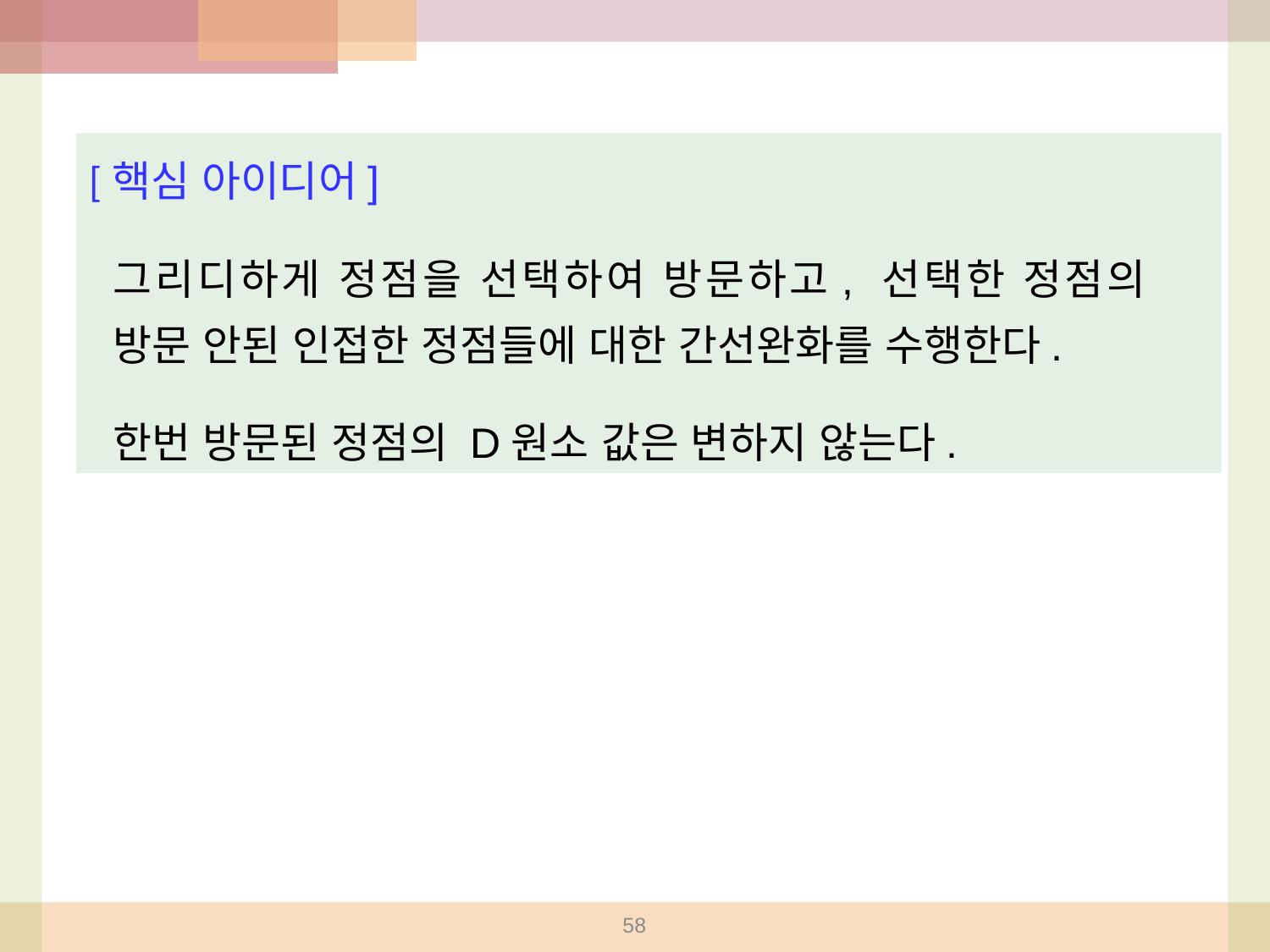

[핵심 아이디어]
그리디하게 정점을 선택하여 방문하고, 선택한 정점의 방문 안된 인접한 정점들에 대한 간선완화를 수행한다.
한번 방문된 정점의 D원소 값은 변하지 않는다.
58